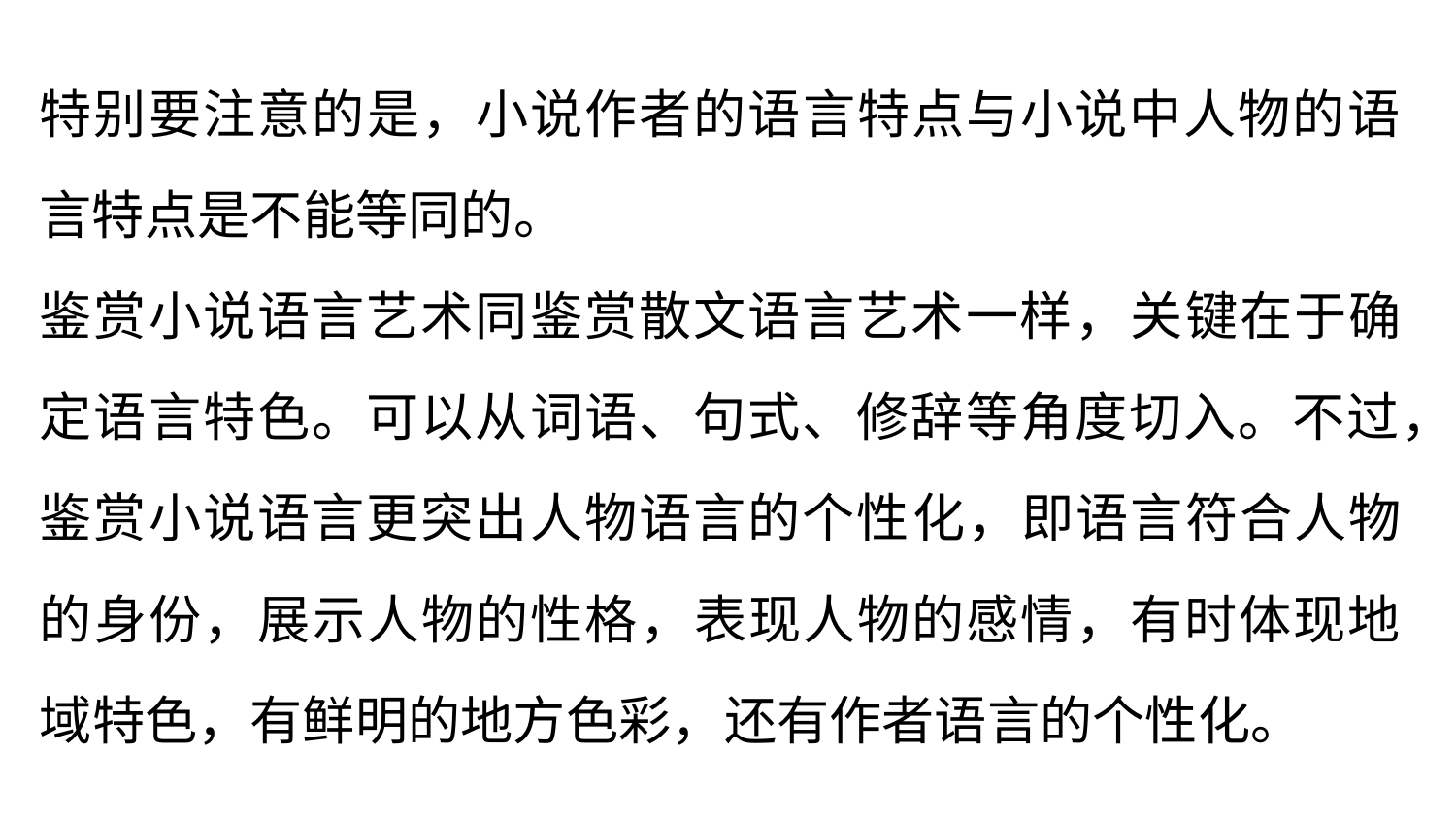

特别要注意的是，小说作者的语言特点与小说中人物的语言特点是不能等同的。
鉴赏小说语言艺术同鉴赏散文语言艺术一样，关键在于确定语言特色。可以从词语、句式、修辞等角度切入。不过，鉴赏小说语言更突出人物语言的个性化，即语言符合人物的身份，展示人物的性格，表现人物的感情，有时体现地域特色，有鲜明的地方色彩，还有作者语言的个性化。